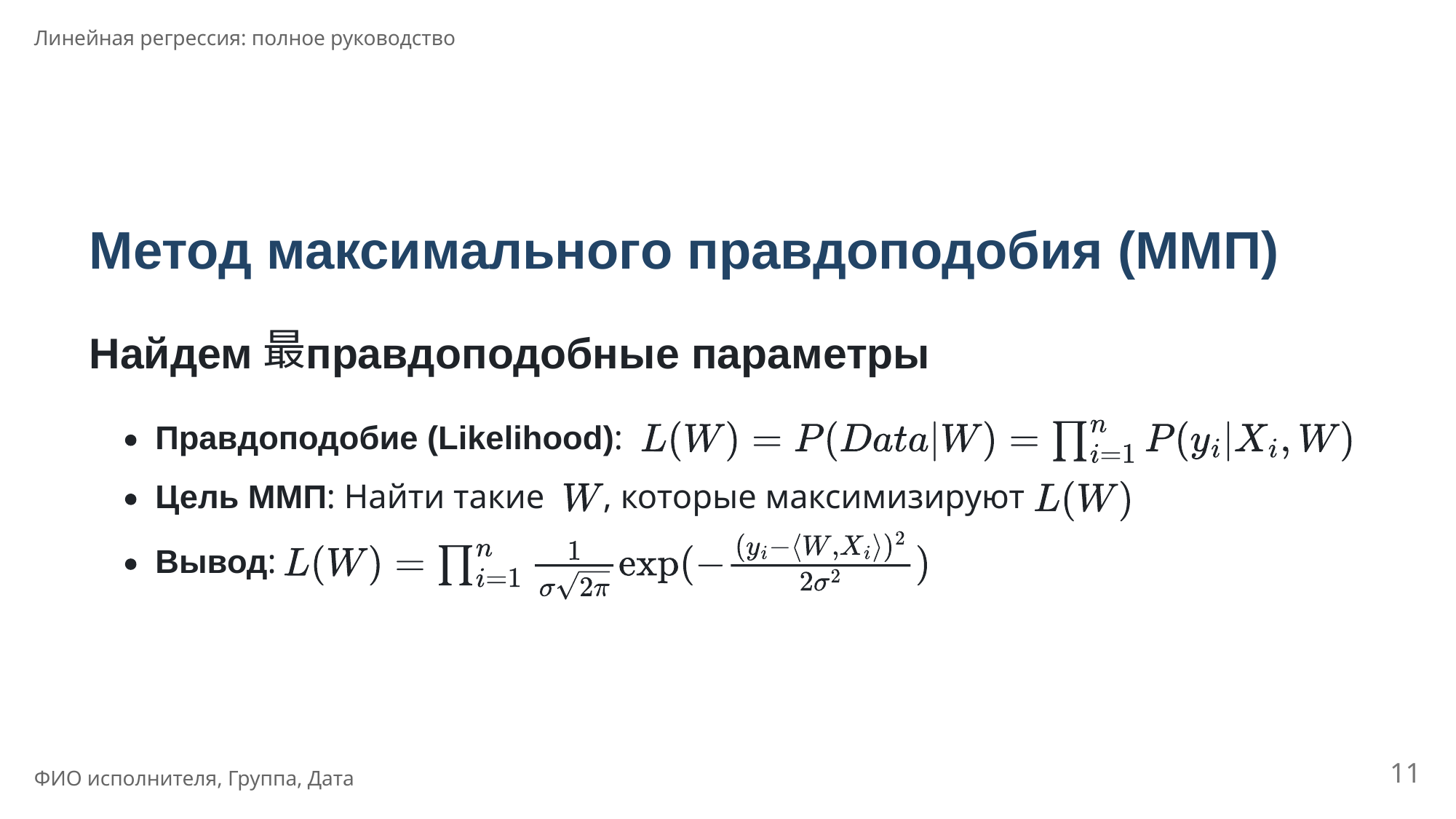

Линейная регрессия: полное руководство
Метод максимального правдоподобия (ММП)
最
Найдем
правдоподобные параметры
Правдоподобие (Likelihood):

Цель ММП: Найти такие
, которые максимизируют

Вывод:

11
ФИО исполнителя, Группа, Дата